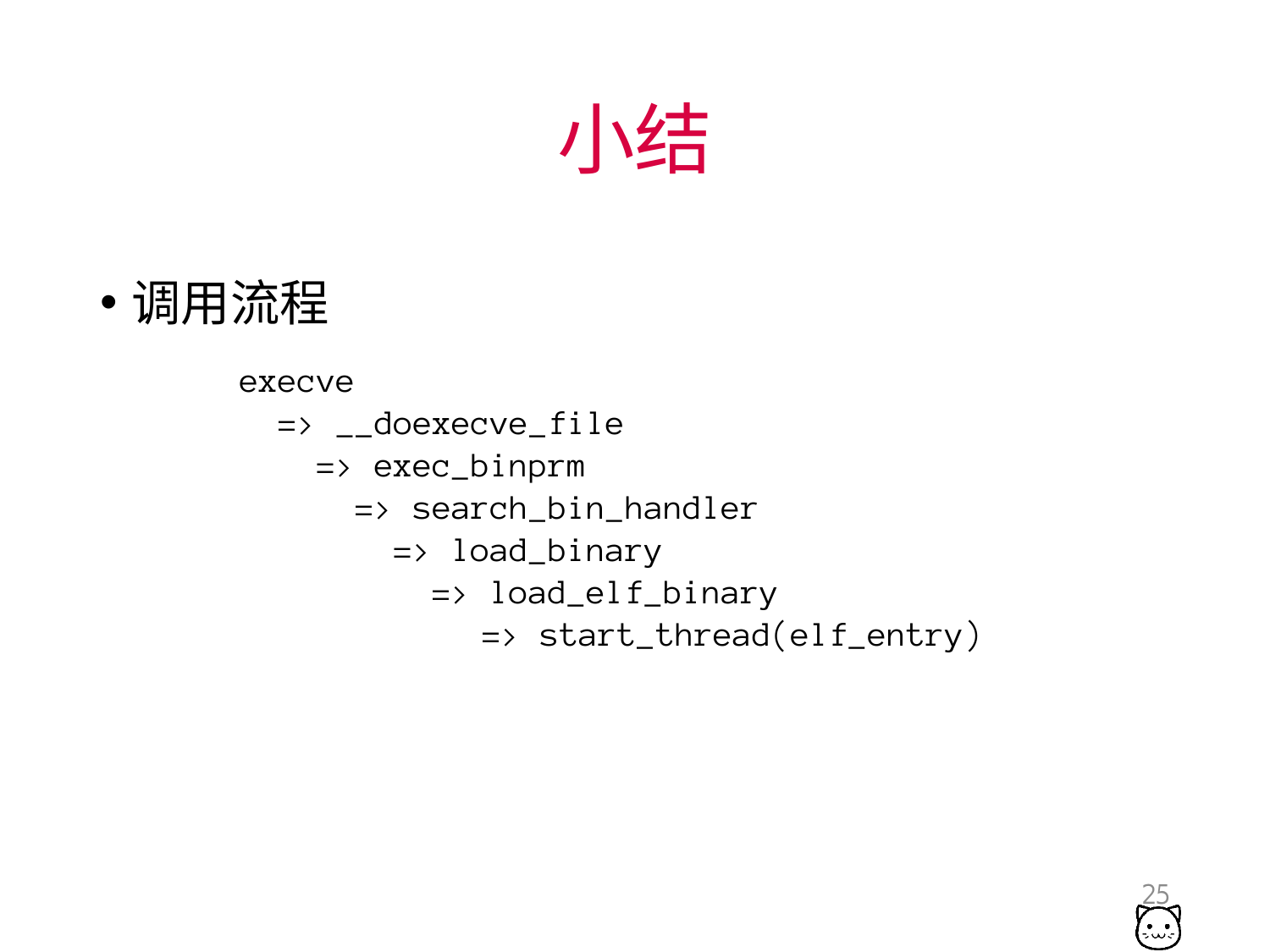

# 小结
调用流程
execve
  => __doexecve_file
    => exec_binprm
      => search_bin_handler
        => load_binary
          => load_elf_binary
	      => start_thread(elf_entry)
25